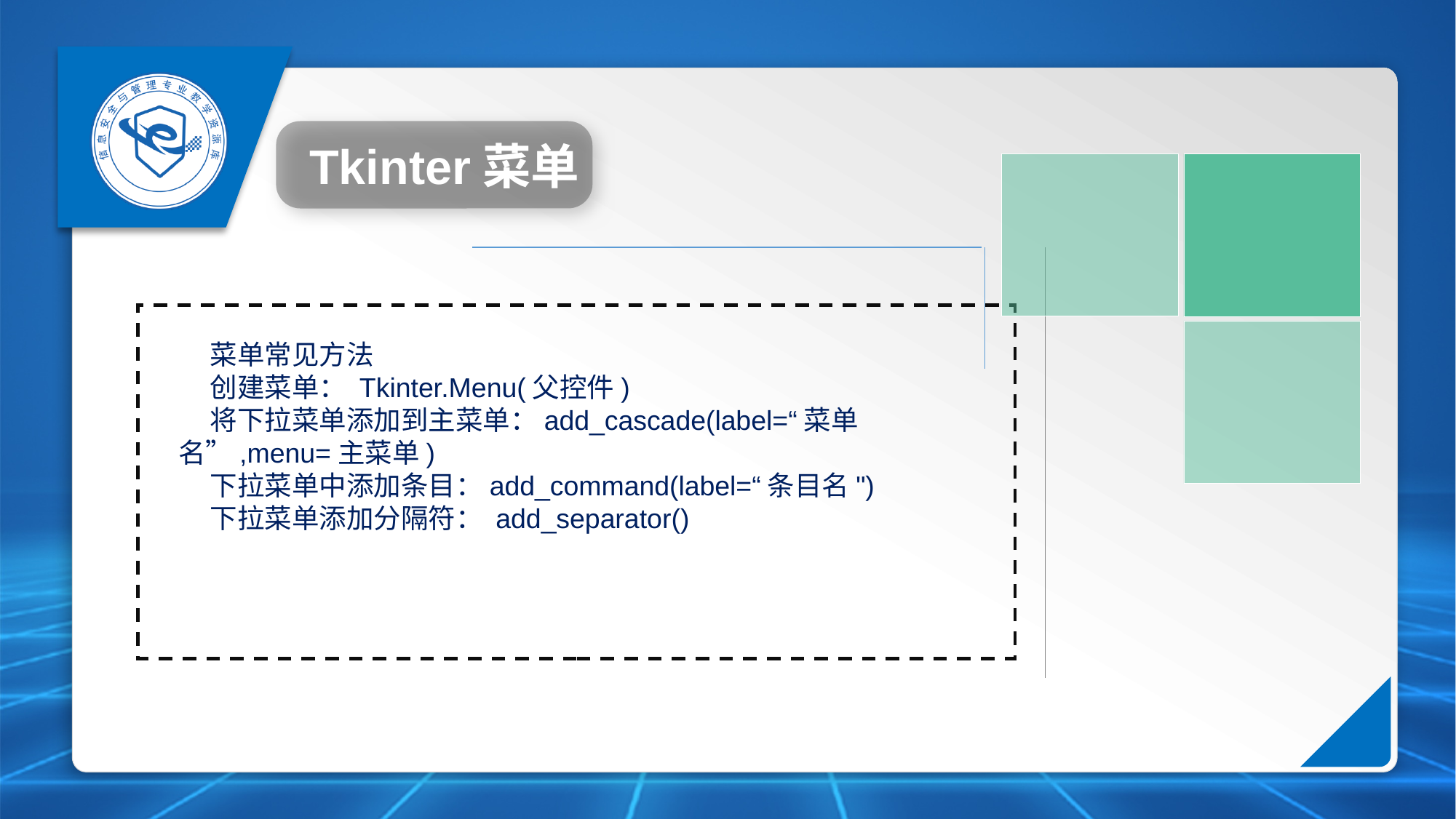

Tkinter菜单

菜单常见方法
创建菜单： Tkinter.Menu(父控件)
将下拉菜单添加到主菜单：add_cascade(label=“菜单名”,menu=主菜单)
下拉菜单中添加条目：add_command(label=“条目名")
下拉菜单添加分隔符： add_separator()